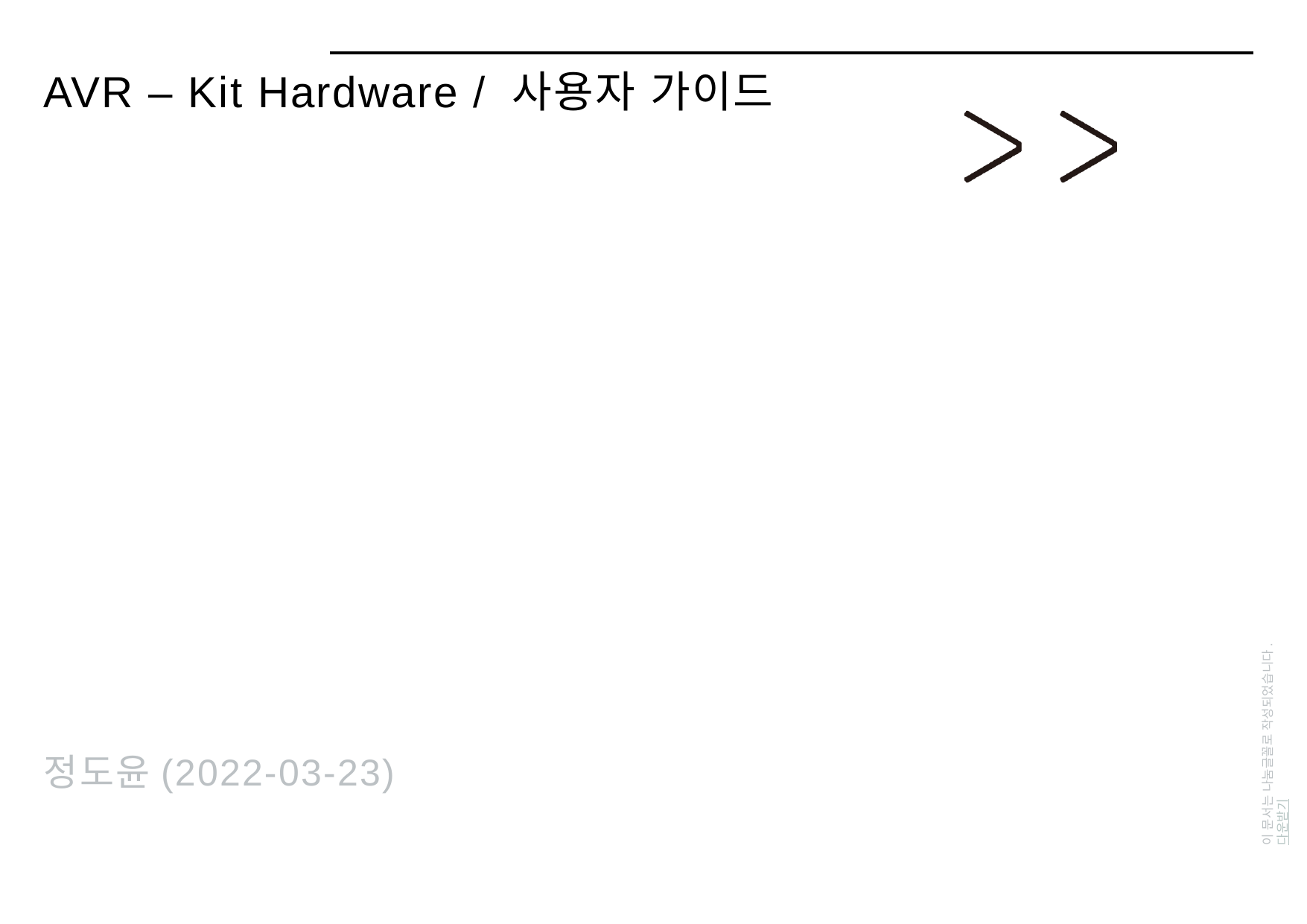

# AVR – Kit Hardware / 사용자 가이드
이 문서는 나눔글꼴로 작성되었습니다. 다운받기
정도윤(2022-03-23)